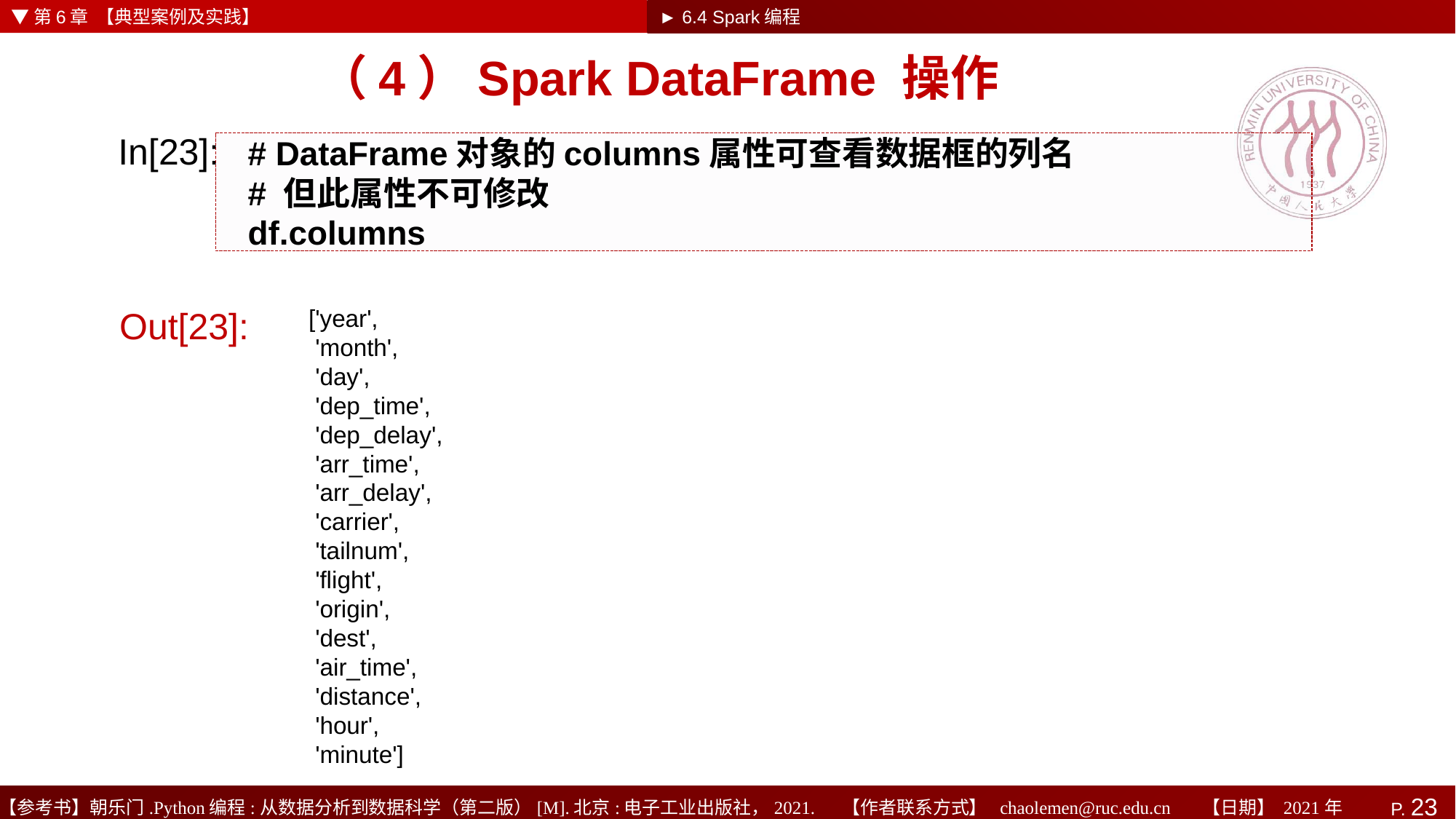

▼第6章  【典型案例及实践】
► 6.4 Spark编程
# （4）Spark DataFrame 操作
In[23]:
# DataFrame对象的columns属性可查看数据框的列名
# 但此属性不可修改
df.columns
Out[23]:
['year',
 'month',
 'day',
 'dep_time',
 'dep_delay',
 'arr_time',
 'arr_delay',
 'carrier',
 'tailnum',
 'flight',
 'origin',
 'dest',
 'air_time',
 'distance',
 'hour',
 'minute']